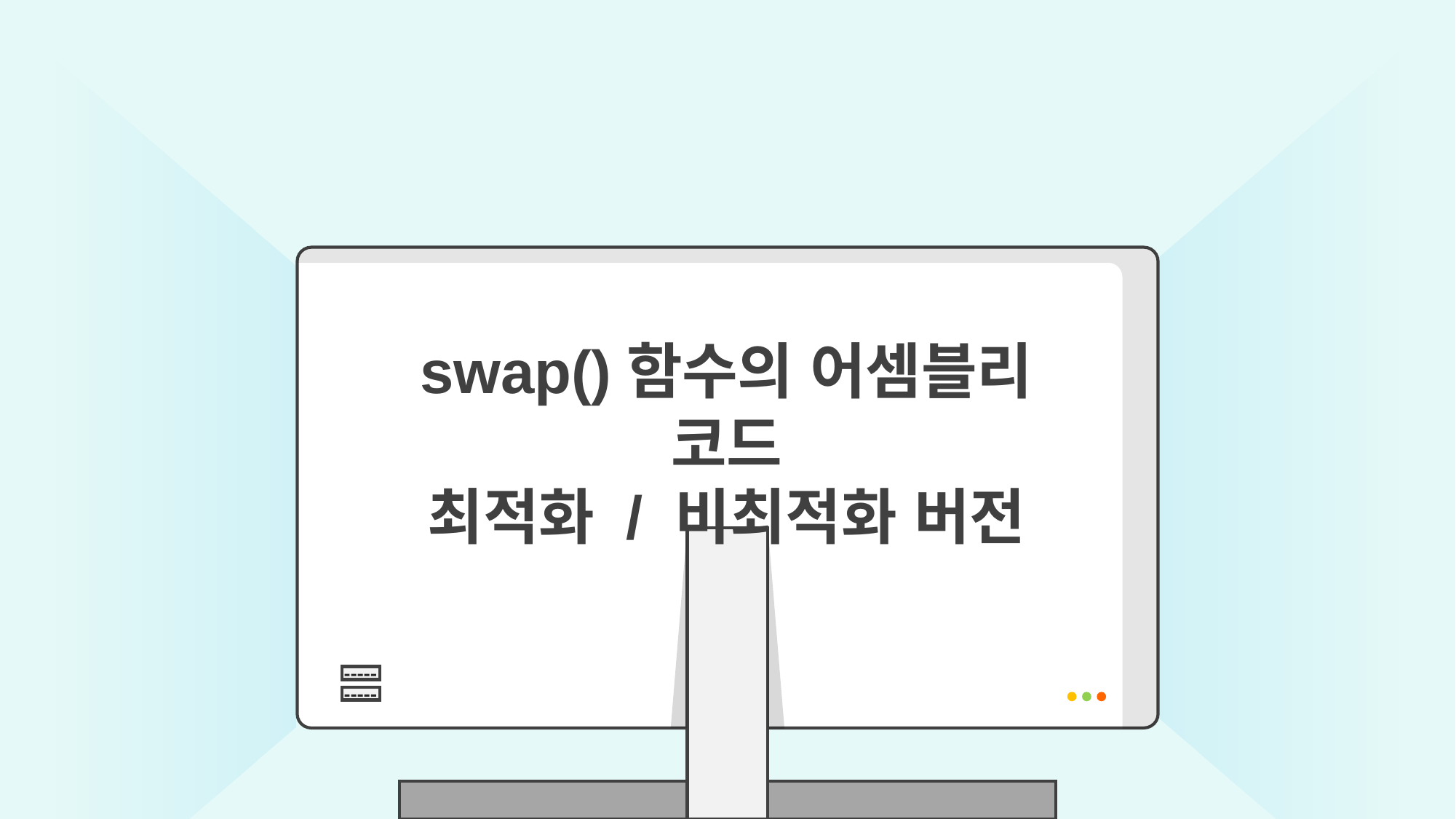

swap()함수의 어셈블리 코드
최적화 / 비최적화 버전